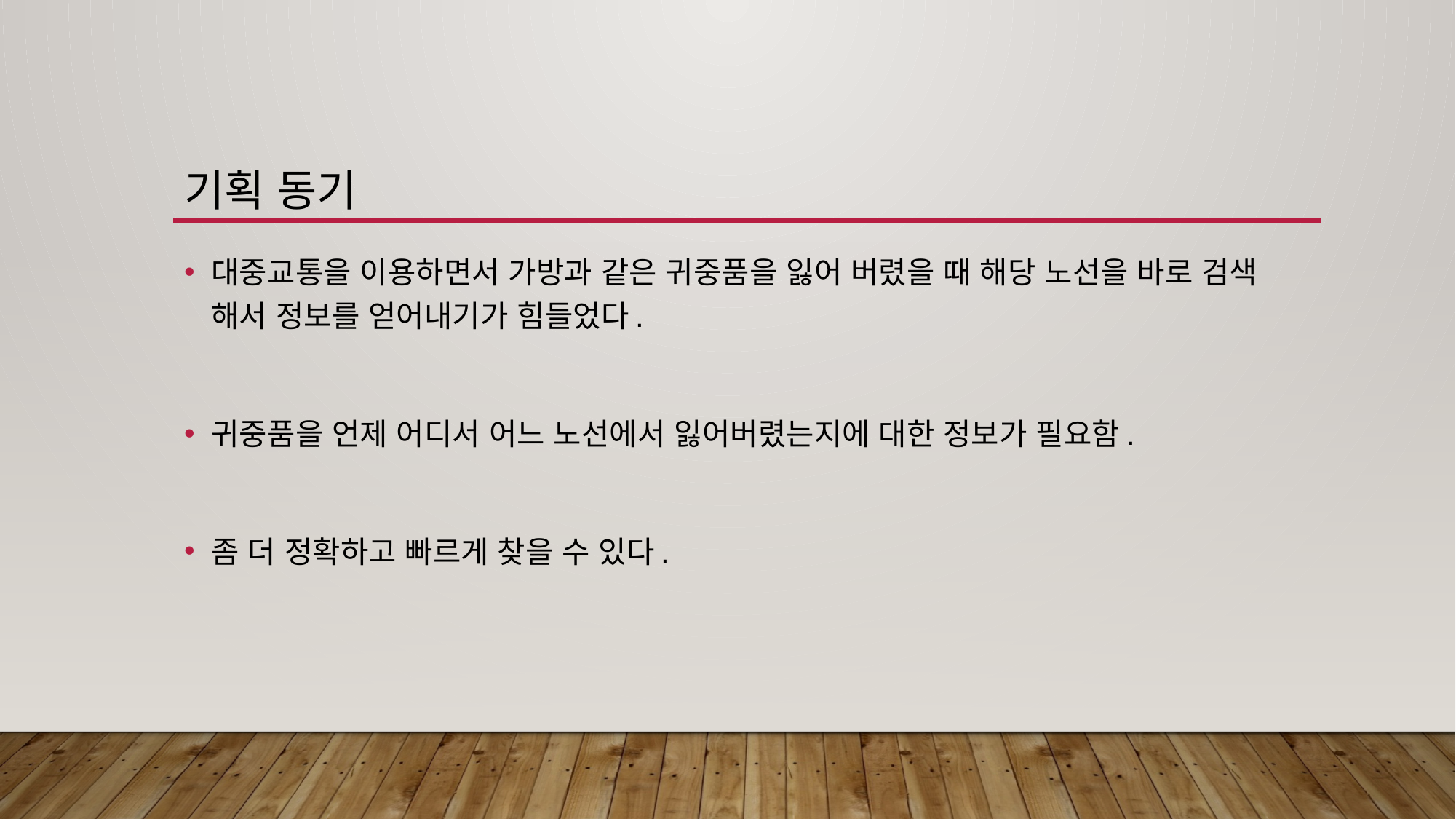

# 기획 동기
대중교통을 이용하면서 가방과 같은 귀중품을 잃어 버렸을 때 해당 노선을 바로 검색 해서 정보를 얻어내기가 힘들었다.

귀중품을 언제 어디서 어느 노선에서 잃어버렸는지에 대한 정보가 필요함.

좀 더 정확하고 빠르게 찾을 수 있다.